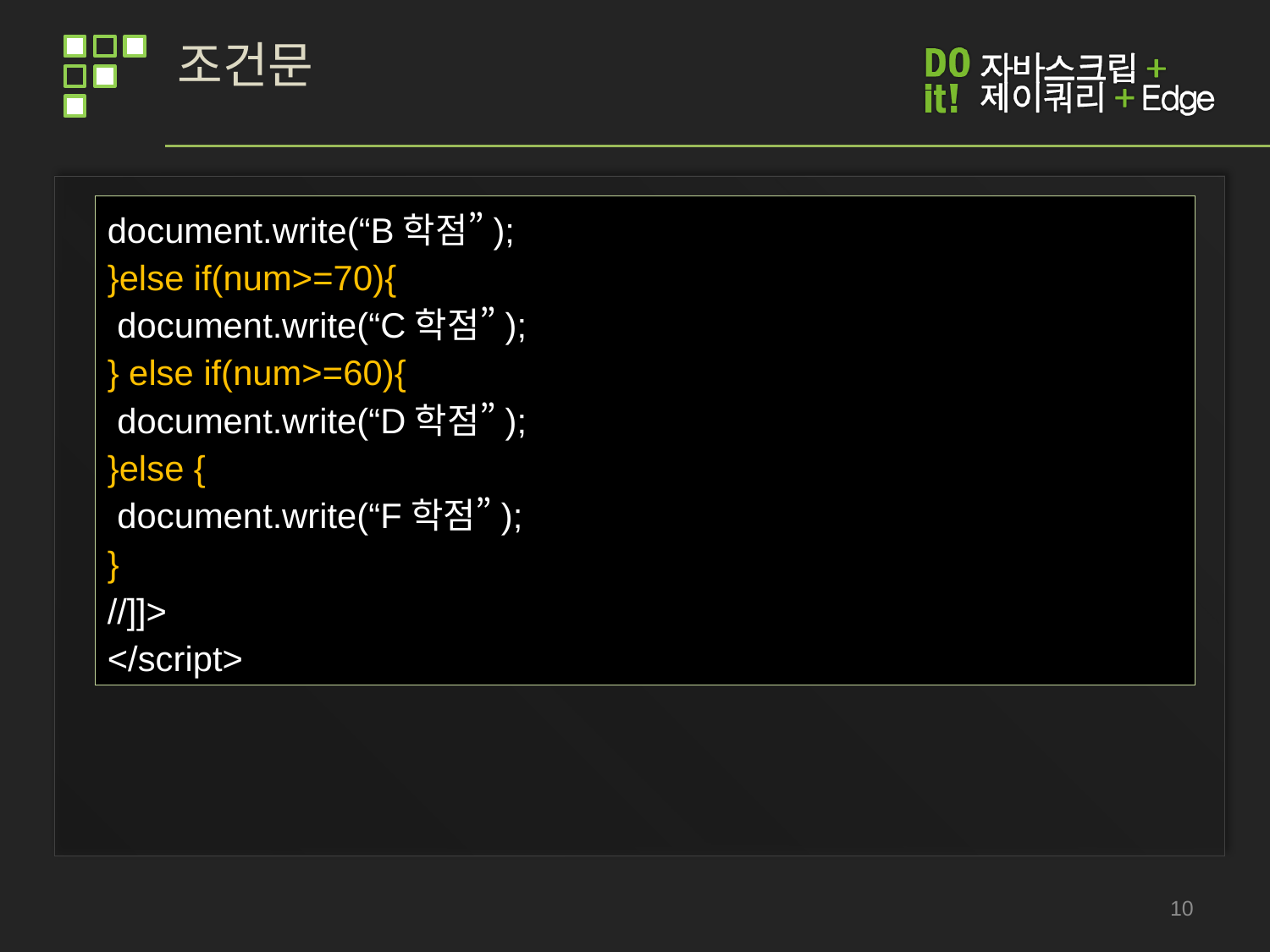

# 조건문
document.write(“B학점”);
}else if(num>=70){
 document.write(“C학점”);
} else if(num>=60){
 document.write(“D학점”);
}else {
 document.write(“F학점”);
}
//]]>
</script>
10